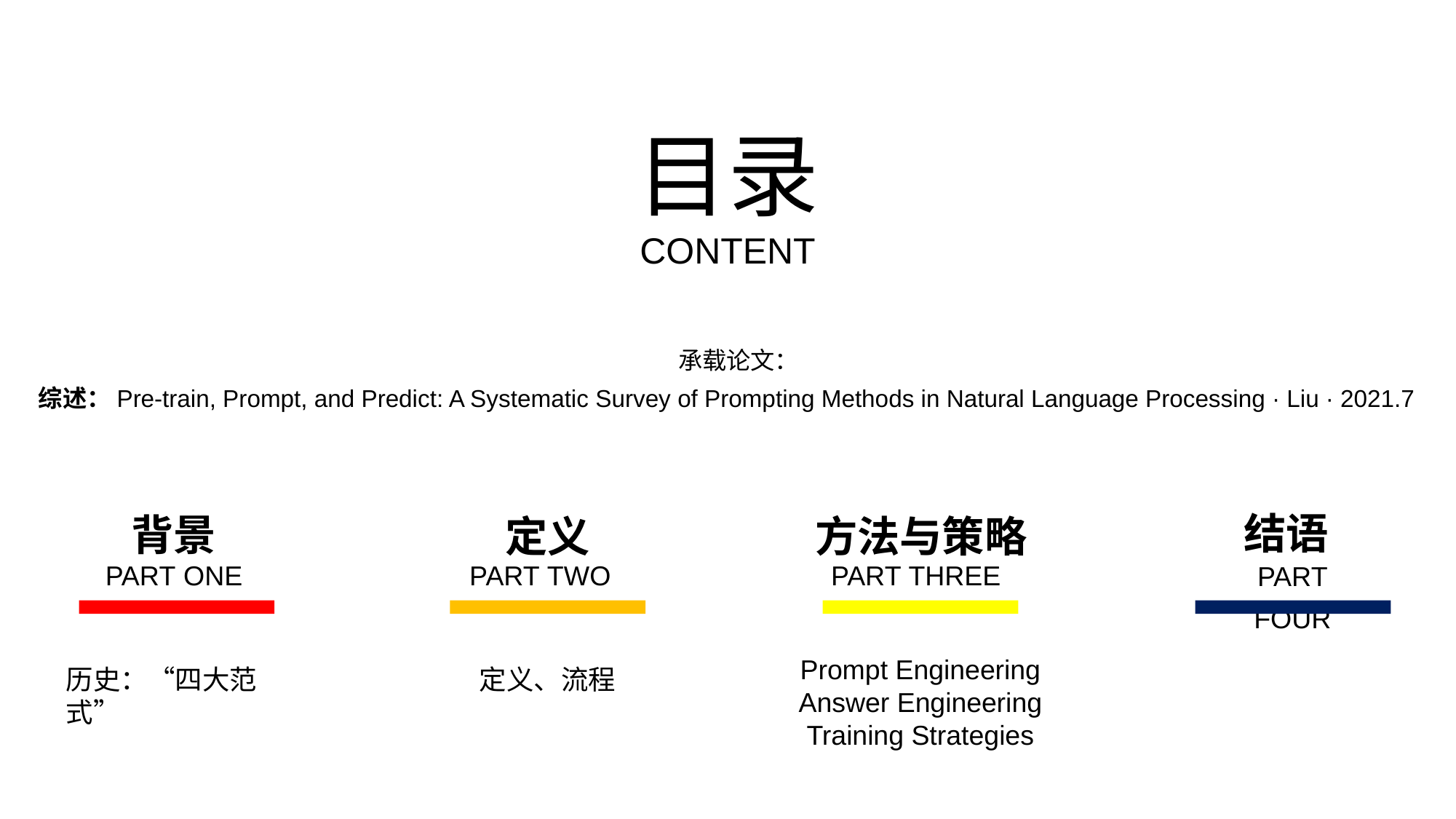

目录
CONTENT
   承载论文：
综述：Pre-train, Prompt, and Predict: A Systematic Survey of Prompting Methods in Natural Language Processing · Liu · 2021.7
结语
背景
方法与策略
定义
PART THREE
PART ONE
PART TWO
PART FOUR

Prompt Engineering
Answer Engineering
Training Strategies
历史：“四大范式”
定义、流程